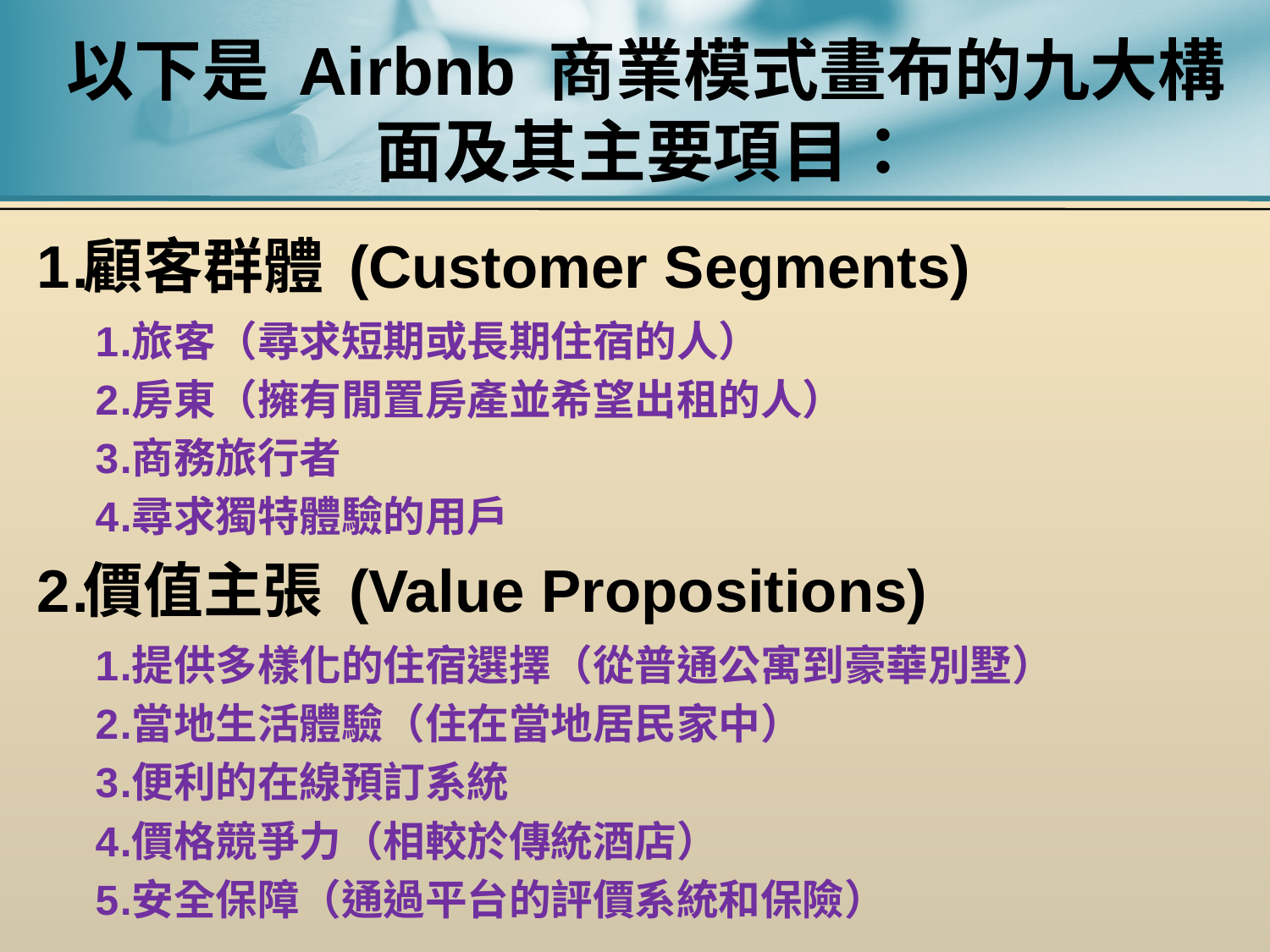

# 以下是 Airbnb 商業模式畫布的九大構面及其主要項目：
顧客群體 (Customer Segments)
旅客（尋求短期或長期住宿的人）
房東（擁有閒置房產並希望出租的人）
商務旅行者
尋求獨特體驗的用戶
價值主張 (Value Propositions)
提供多樣化的住宿選擇（從普通公寓到豪華別墅）
當地生活體驗（住在當地居民家中）
便利的在線預訂系統
價格競爭力（相較於傳統酒店）
安全保障（通過平台的評價系統和保險）